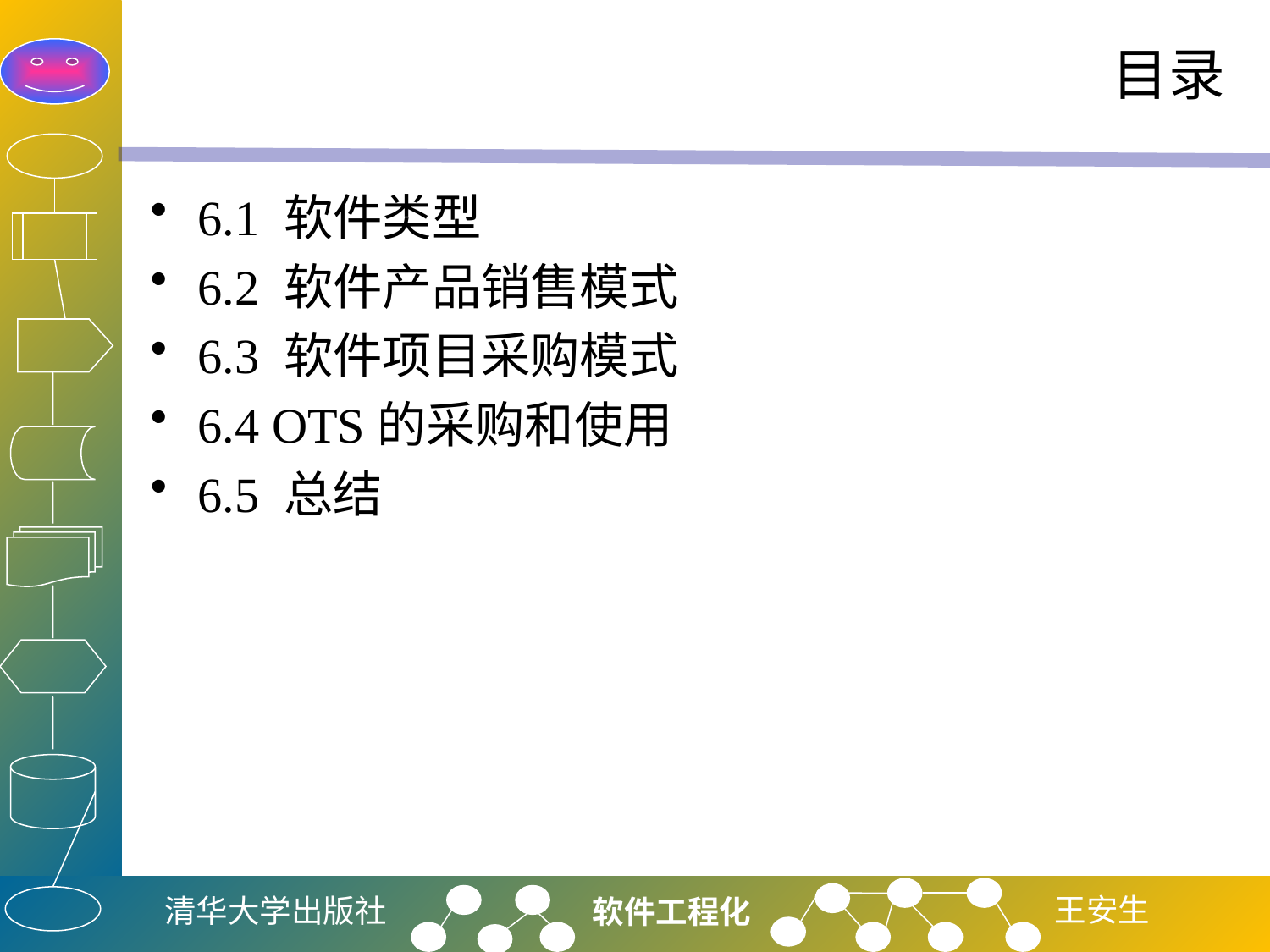

# 目录
6.1 软件类型
6.2 软件产品销售模式
6.3 软件项目采购模式
6.4 OTS的采购和使用
6.5 总结